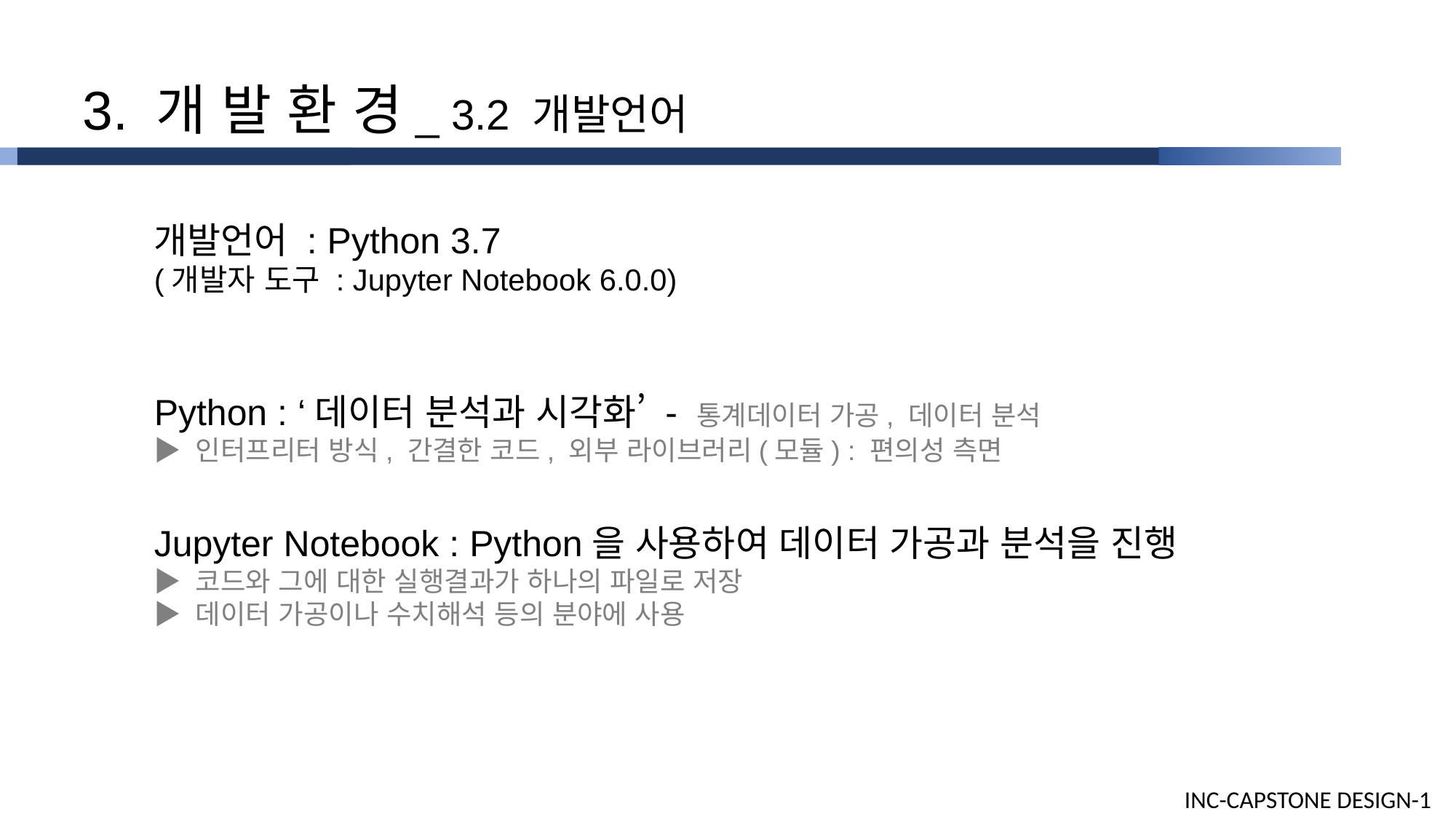

3. 개 발 환 경_ 3.2 개발언어
개발언어 : Python 3.7
(개발자 도구 : Jupyter Notebook 6.0.0)
Python : ‘데이터 분석과 시각화’ - 통계데이터 가공, 데이터 분석
▶ 인터프리터 방식, 간결한 코드, 외부 라이브러리(모듈) : 편의성 측면

Jupyter Notebook : Python을 사용하여 데이터 가공과 분석을 진행
▶ 코드와 그에 대한 실행결과가 하나의 파일로 저장
▶ 데이터 가공이나 수치해석 등의 분야에 사용